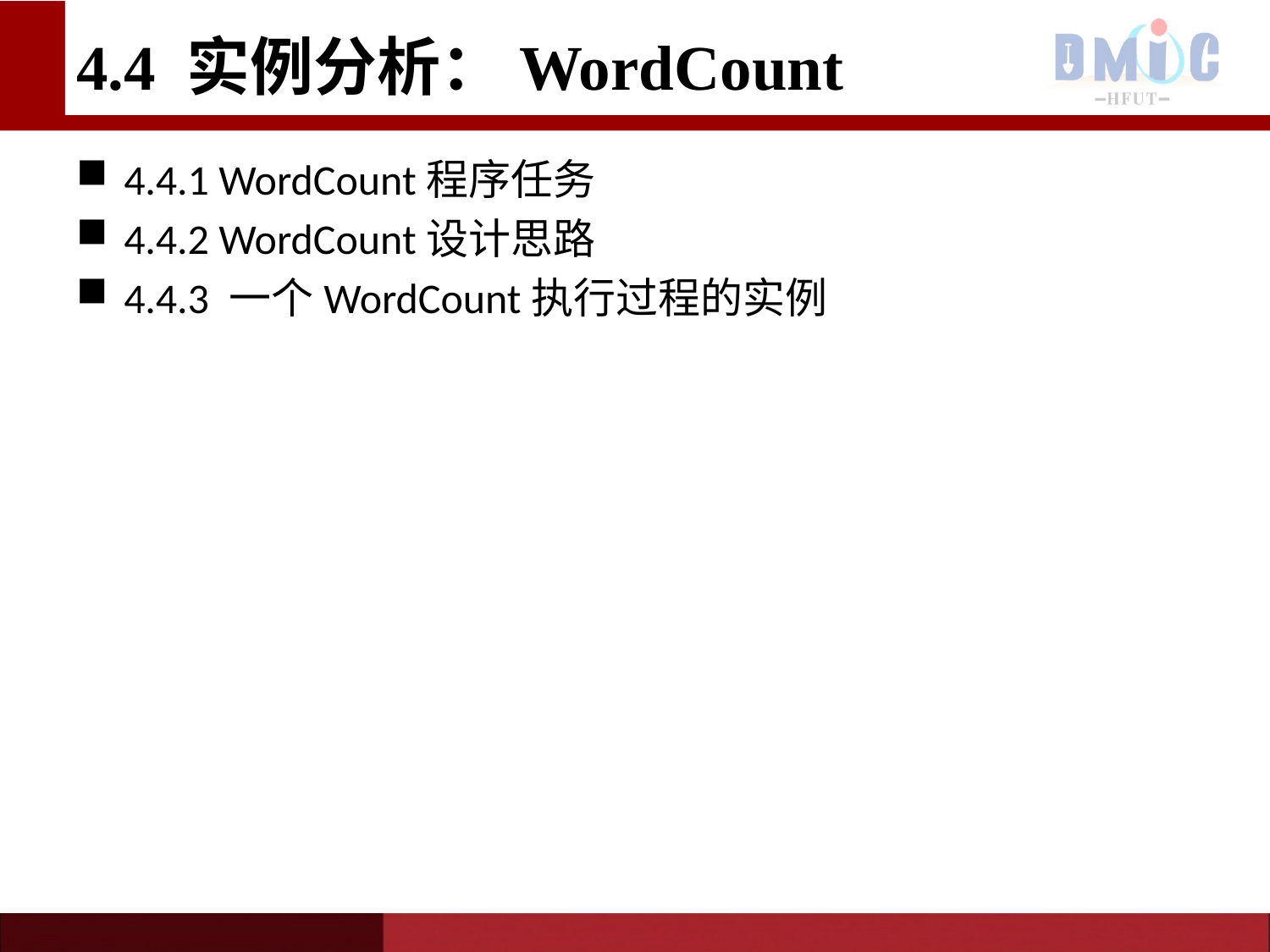

# 4.4 实例分析：WordCount
4.4.1 WordCount程序任务
4.4.2 WordCount设计思路
4.4.3 一个WordCount执行过程的实例